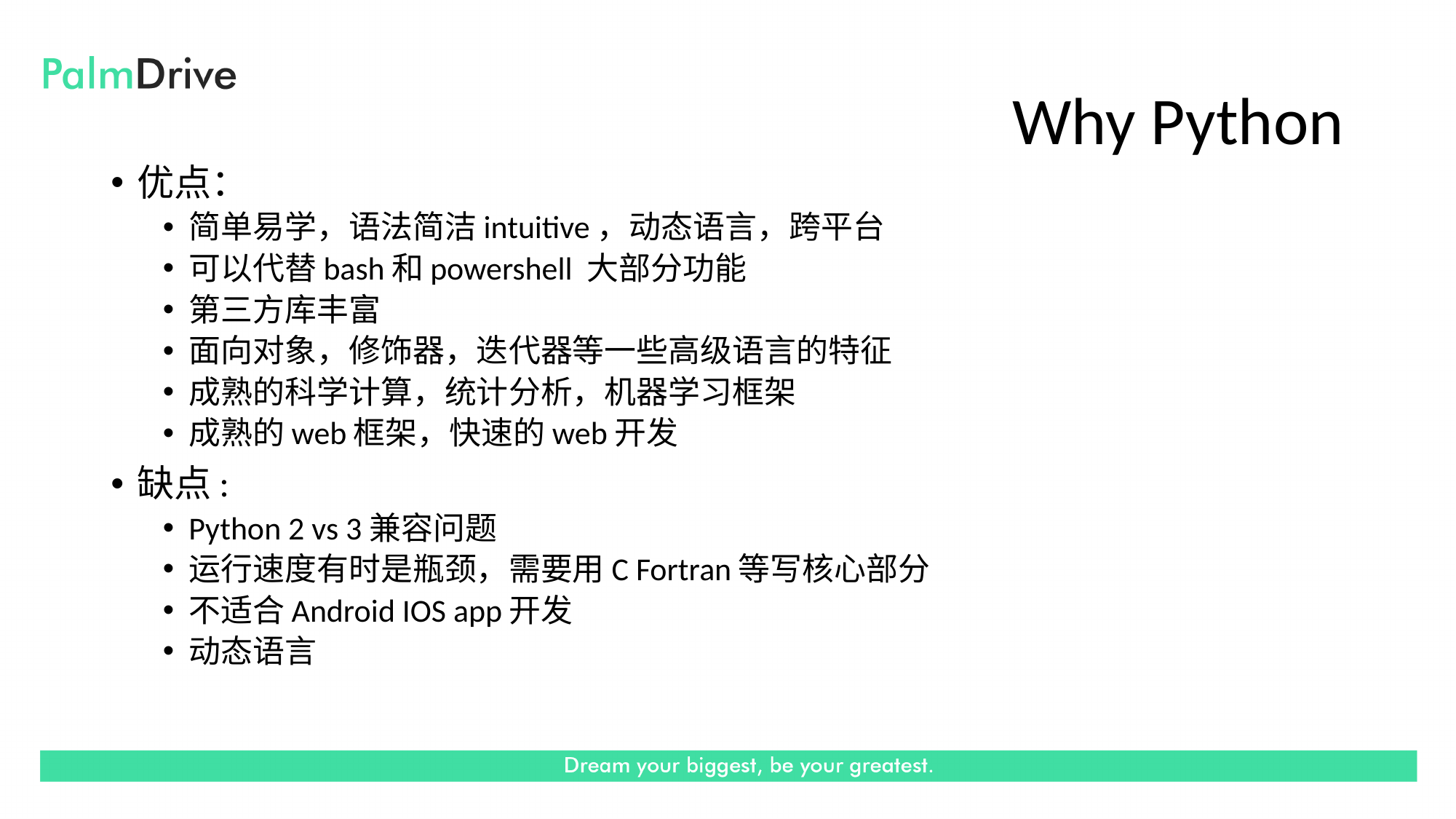

# Why Python
优点：
简单易学，语法简洁intuitive，动态语言，跨平台
可以代替bash和powershell 大部分功能
第三方库丰富
面向对象，修饰器，迭代器等一些高级语言的特征
成熟的科学计算，统计分析，机器学习框架
成熟的web框架，快速的web开发
缺点:
Python 2 vs 3兼容问题
运行速度有时是瓶颈，需要用C Fortran等写核心部分
不适合Android IOS app开发
动态语言